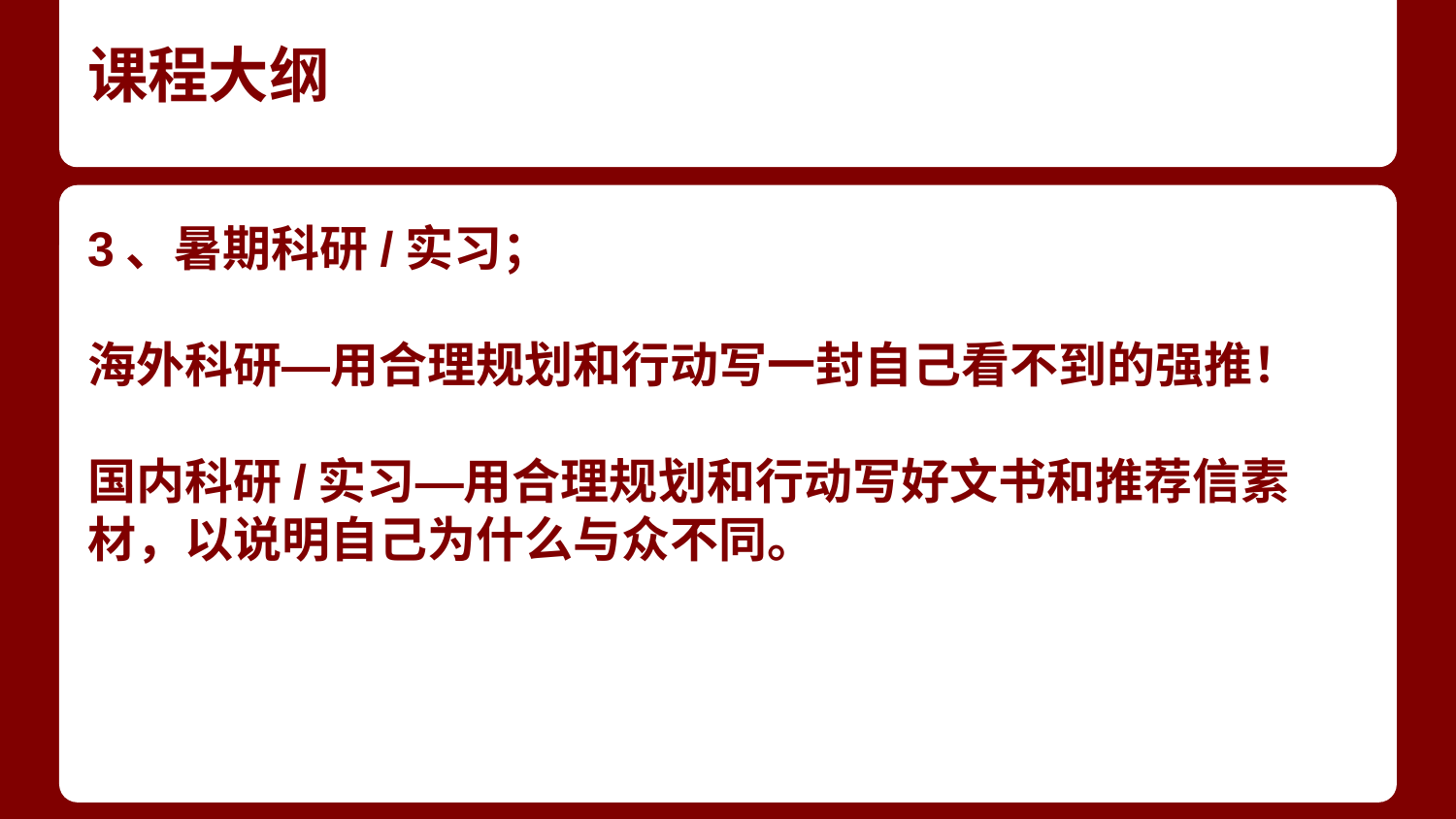

# 课程大纲
3、暑期科研/实习；

海外科研—用合理规划和行动写一封自己看不到的强推！

国内科研/实习—用合理规划和行动写好文书和推荐信素材，以说明自己为什么与众不同。